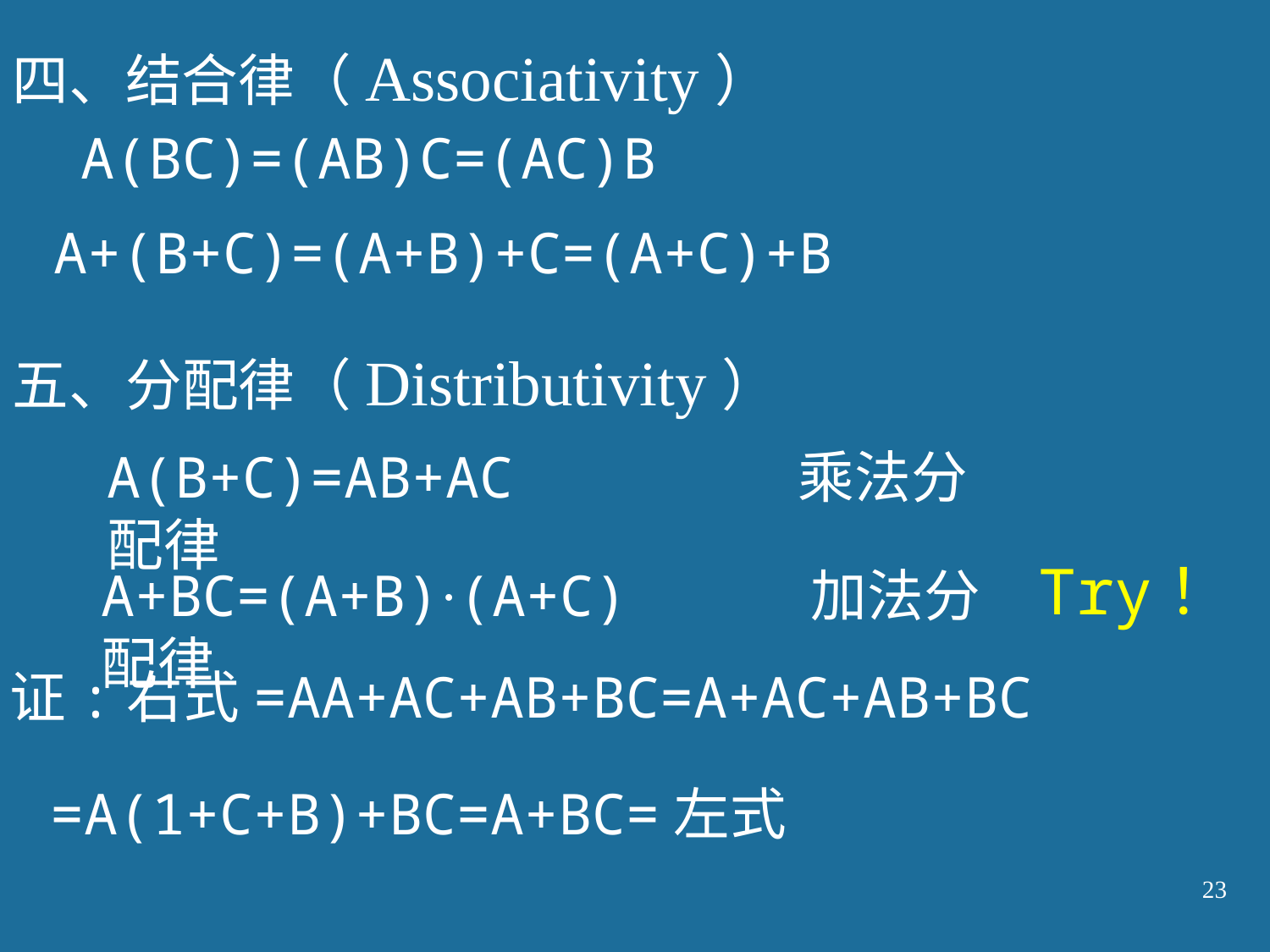

四、结合律（Associativity）
A(BC)=(AB)C=(AC)B
A+(B+C)=(A+B)+C=(A+C)+B
五、分配律（Distributivity）
A(B+C)=AB+AC        乘法分配律
Try！
A+BC=(A+B)·(A+C)     加法分配律
证:右式=AA+AC+AB+BC=A+AC+AB+BC
=A(1+C+B)+BC=A+BC=左式
23